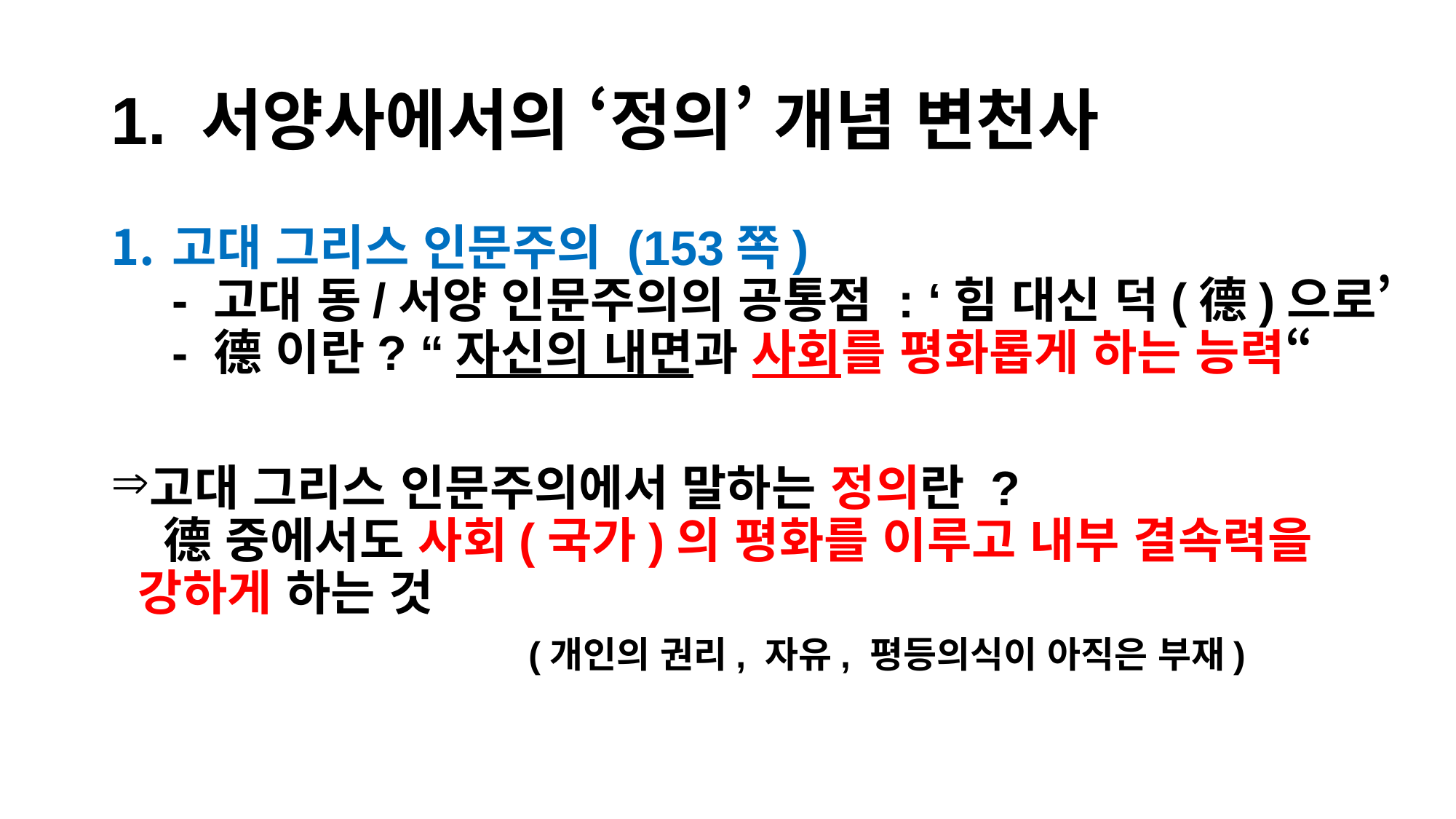

# 1. 서양사에서의 ‘정의’ 개념 변천사
고대 그리스 인문주의 (153쪽)
- 고대 동/서양 인문주의의 공통점 : ‘힘 대신 덕(德)으로’
- 德 이란? “자신의 내면과 사회를 평화롭게 하는 능력“

고대 그리스 인문주의에서 말하는 정의란 ?
 德 중에서도 사회(국가)의 평화를 이루고 내부 결속력을 강하게 하는 것
                                         (개인의 권리, 자유, 평등의식이 아직은 부재)